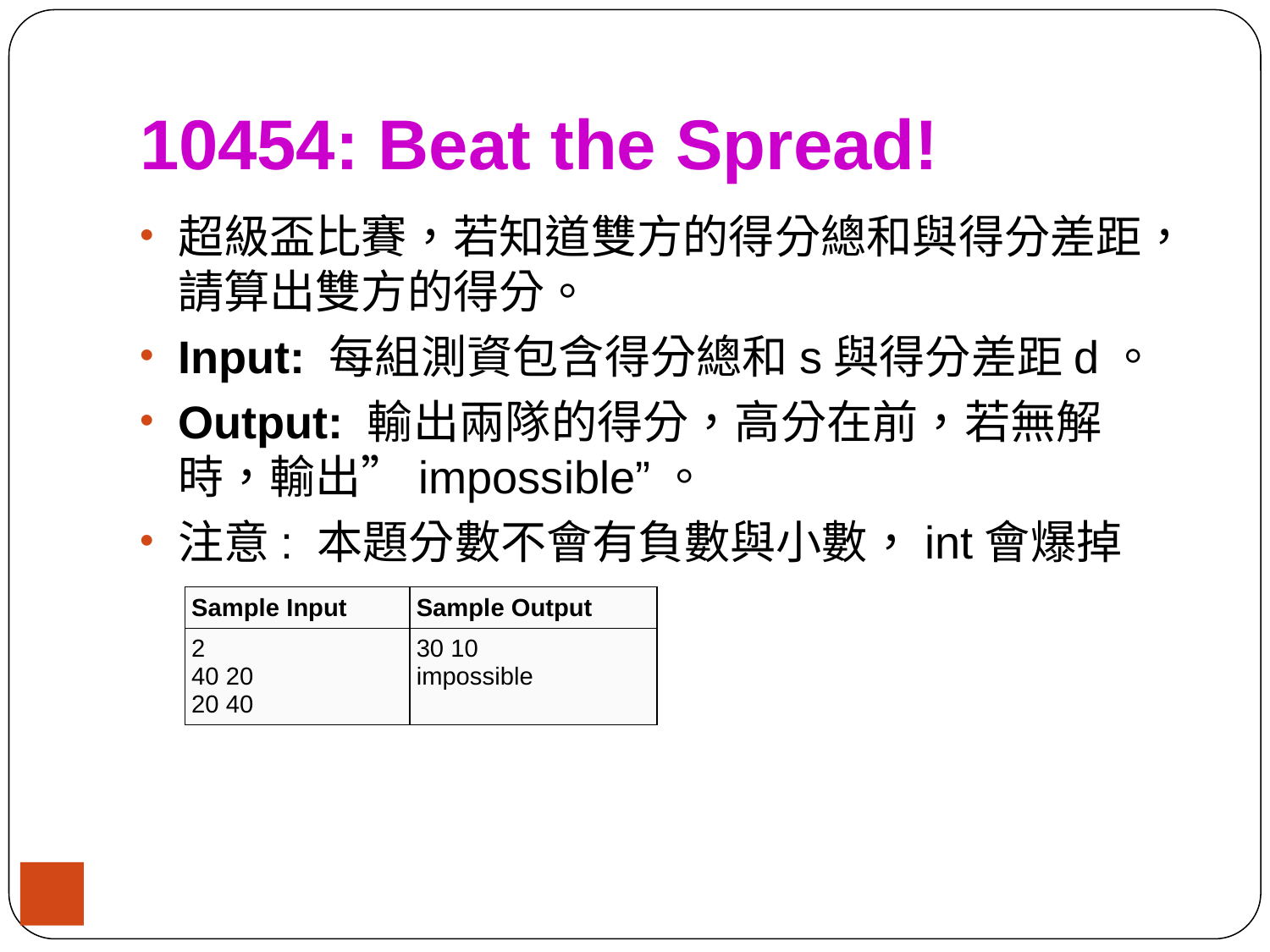

# 10454: Beat the Spread!
超級盃比賽，若知道雙方的得分總和與得分差距，請算出雙方的得分。
Input: 每組測資包含得分總和s與得分差距d。
Output: 輸出兩隊的得分，高分在前，若無解時，輸出”impossible”。
注意: 本題分數不會有負數與小數，int會爆掉
| Sample Input | Sample Output |
| --- | --- |
| 2 40 20 20 40 | 30 10 impossible |